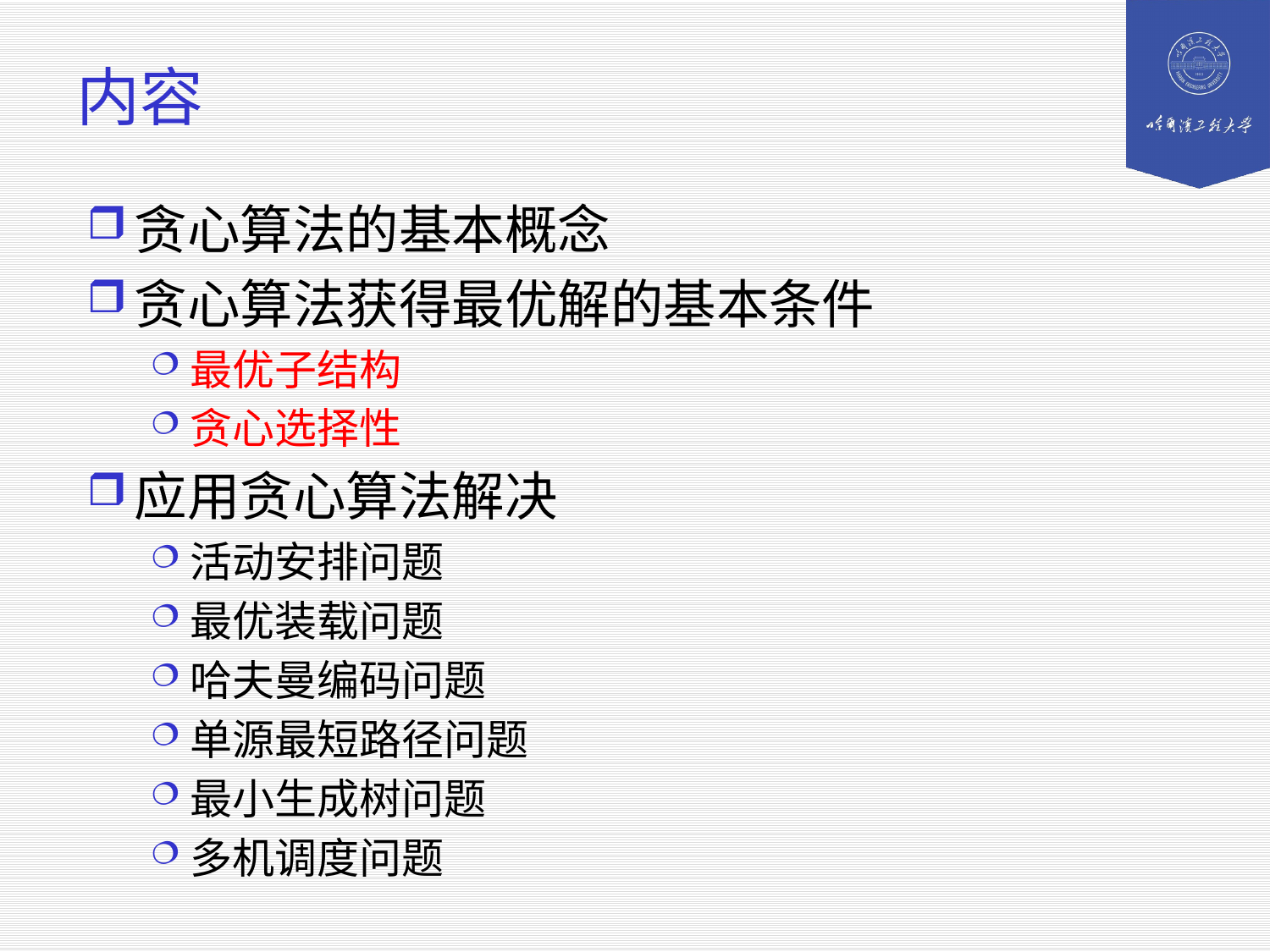

# 内容
贪心算法的基本概念
贪心算法获得最优解的基本条件
最优子结构
贪心选择性
应用贪心算法解决
活动安排问题
最优装载问题
哈夫曼编码问题
单源最短路径问题
最小生成树问题
多机调度问题